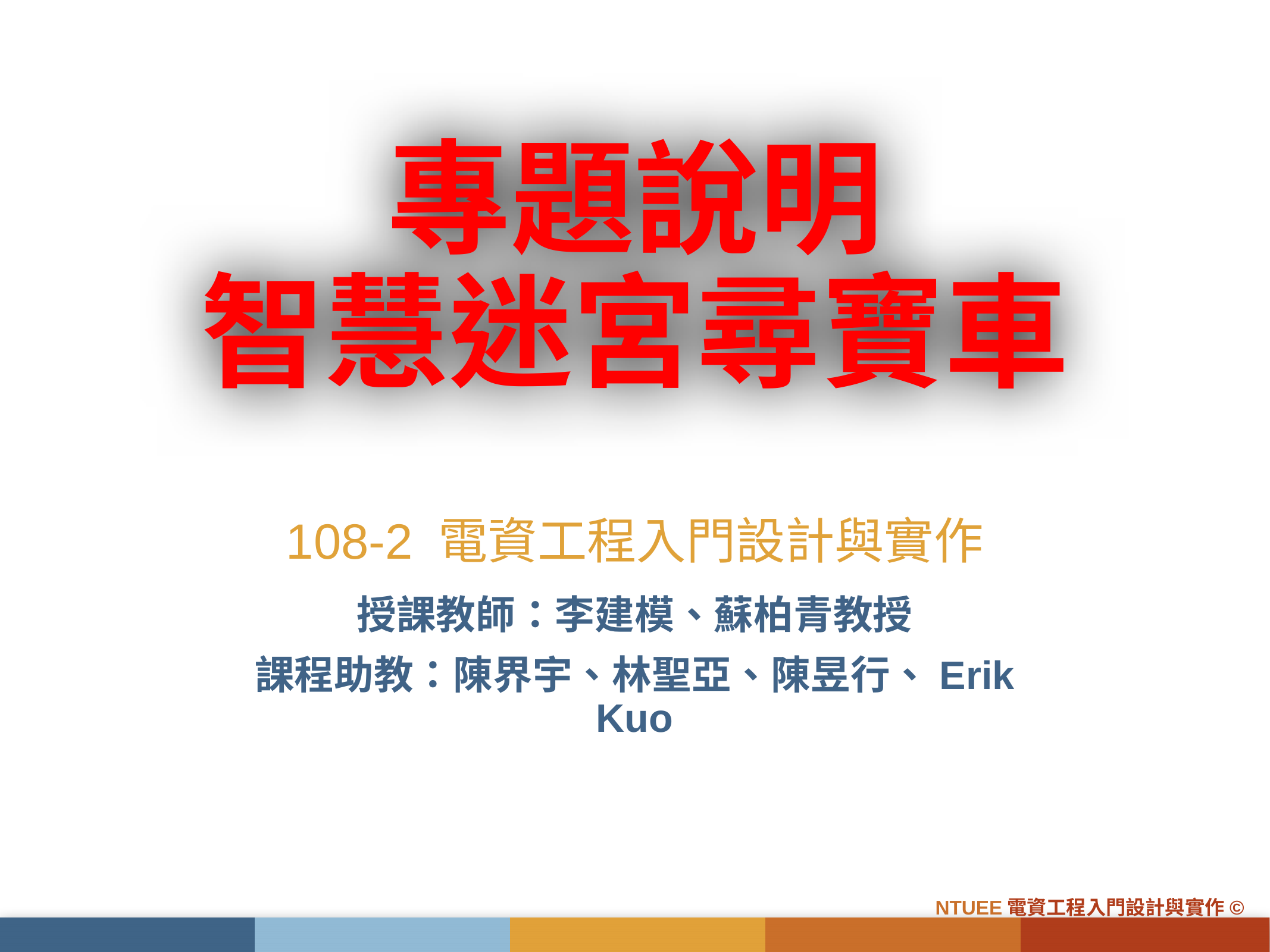

# 專題說明 智慧迷宮尋寶車
授課教師：李建模、蘇柏青教授
課程助教：陳界宇、林聖亞、陳昱行、Erik Kuo